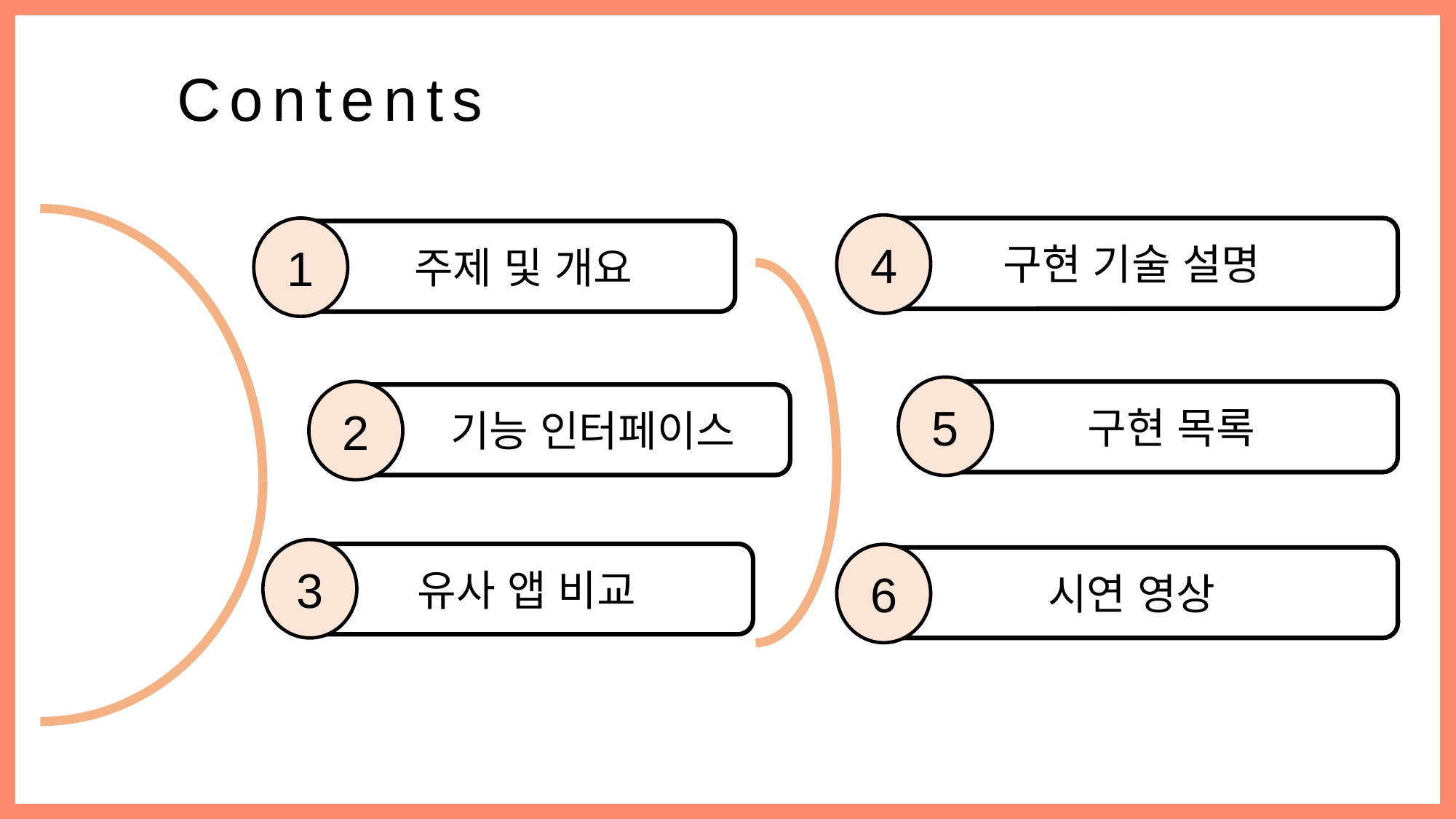

Contents

4
구현 기술 설명
1
  주제 및 개요

5
구현 목록
2
    기능 인터페이스
3
유사 앱 비교
6
시연 영상